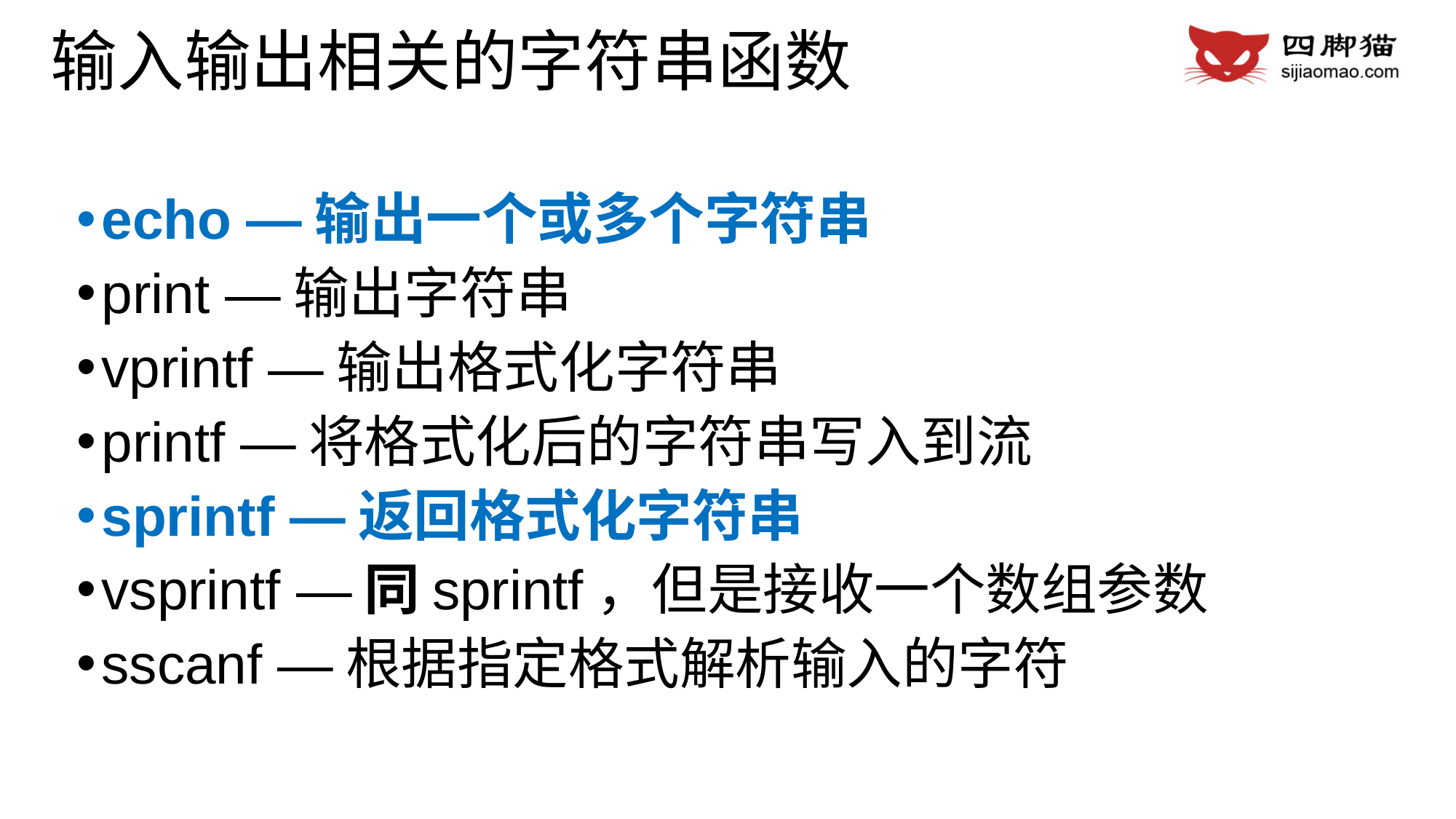

输入输出相关的字符串函数
echo —输出一个或多个字符串
print —输出字符串
vprintf —输出格式化字符串
printf —将格式化后的字符串写入到流
sprintf —返回格式化字符串
vsprintf —同sprintf，但是接收一个数组参数
sscanf —根据指定格式解析输入的字符